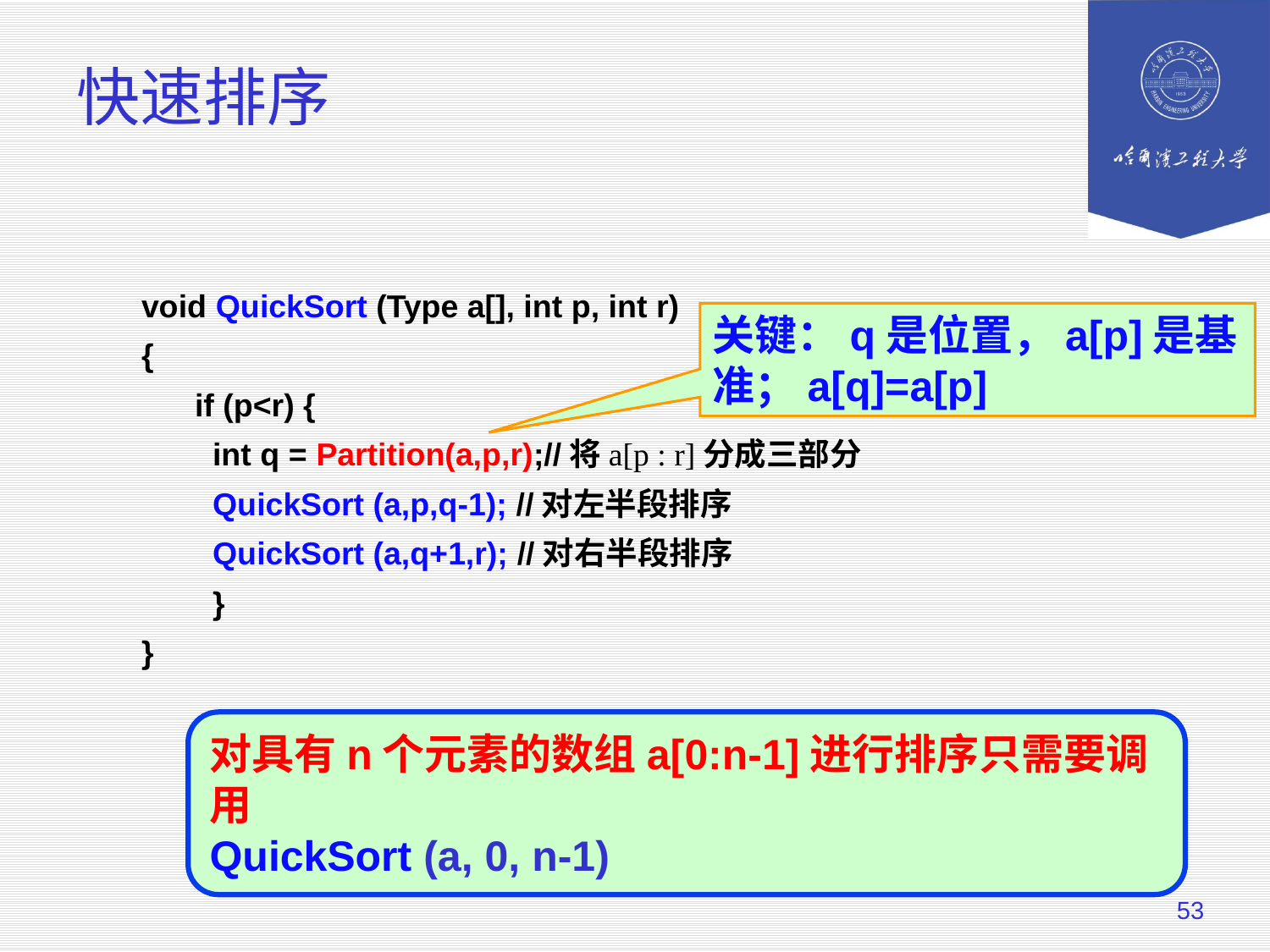

# 快速排序
void QuickSort (Type a[], int p, int r)
{
      if (p<r) {
        int q = Partition(a,p,r);//将a[p : r]分成三部分
        QuickSort (a,p,q-1); //对左半段排序
        QuickSort (a,q+1,r); //对右半段排序
        }
}
关键：q是位置，a[p]是基准；a[q]=a[p]
对具有n个元素的数组a[0:n-1]进行排序只需要调用
QuickSort (a, 0, n-1)
53